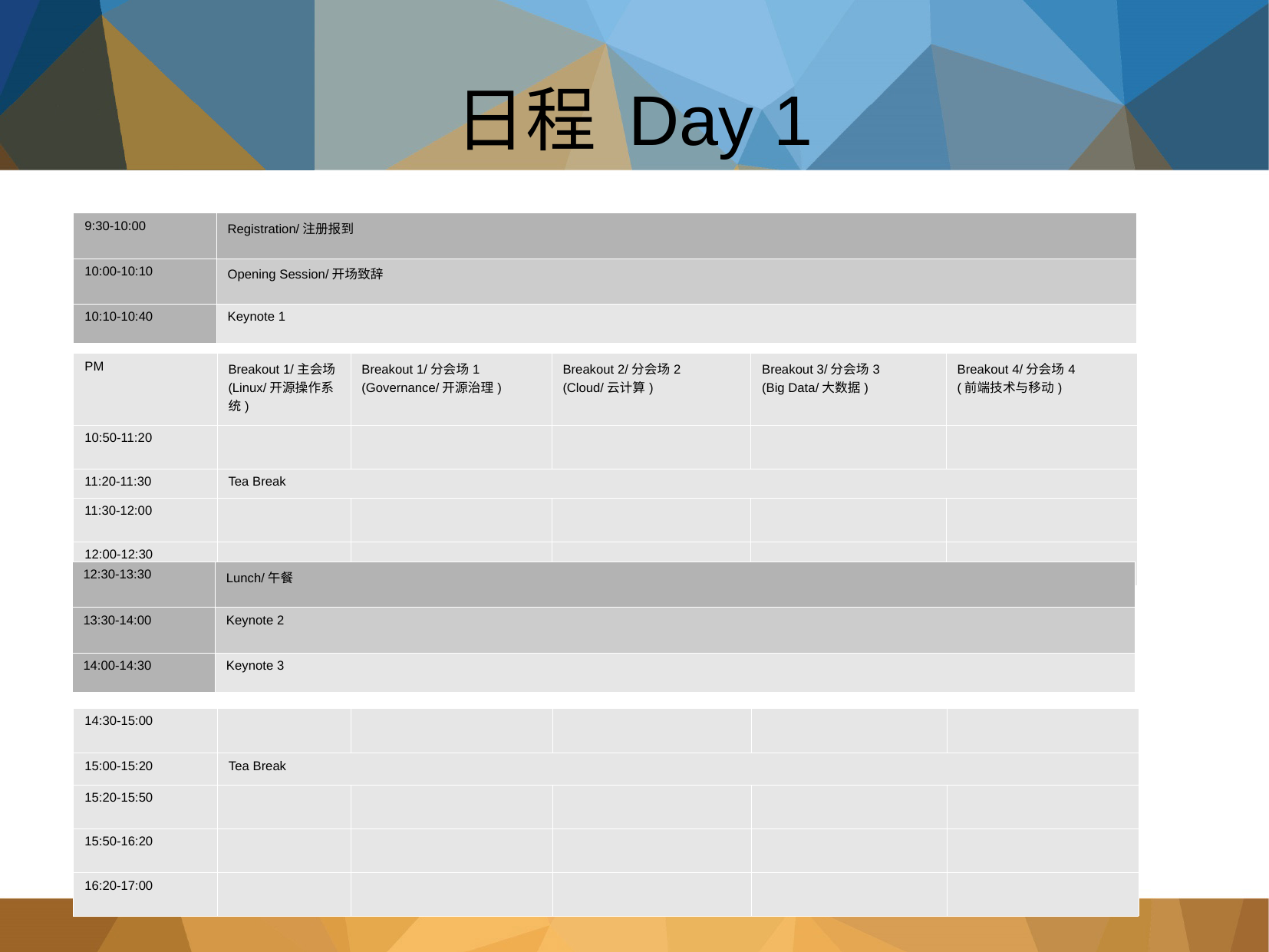

日程 Day 1
| 9:30-10:00 | Registration/注册报到 |
| --- | --- |
| 10:00-10:10 | Opening Session/开场致辞 |
| 10:10-10:40 | Keynote 1 |
| PM | Breakout 1/主会场 (Linux/开源操作系统) | Breakout 1/分会场1 (Governance/开源治理) | Breakout 2/分会场2 (Cloud/云计算) | Breakout 3/分会场3 (Big Data/大数据) | Breakout 4/分会场4 (前端技术与移动) |
| --- | --- | --- | --- | --- | --- |
| 10:50-11:20 |  |  |  |  |  |
| 11:20-11:30 | Tea Break |  |  |  |
| 11:30-12:00 |  |  |  |  |  |
| 12:00-12:30 |  |  |  |  |  |
| 12:30-13:30 | Lunch/午餐 |
| --- | --- |
| 13:30-14:00 | Keynote 2 |
| 14:00-14:30 | Keynote 3 |
| 14:30-15:00 |  |  |  |  |  |
| --- | --- | --- | --- | --- | --- |
| 15:00-15:20 | Tea Break |  |  |  |
| 15:20-15:50 |  |  |  |  |  |
| 15:50-16:20 |  |  |  |  |  |
| 16:20-17:00 |  |  |  |  |  |